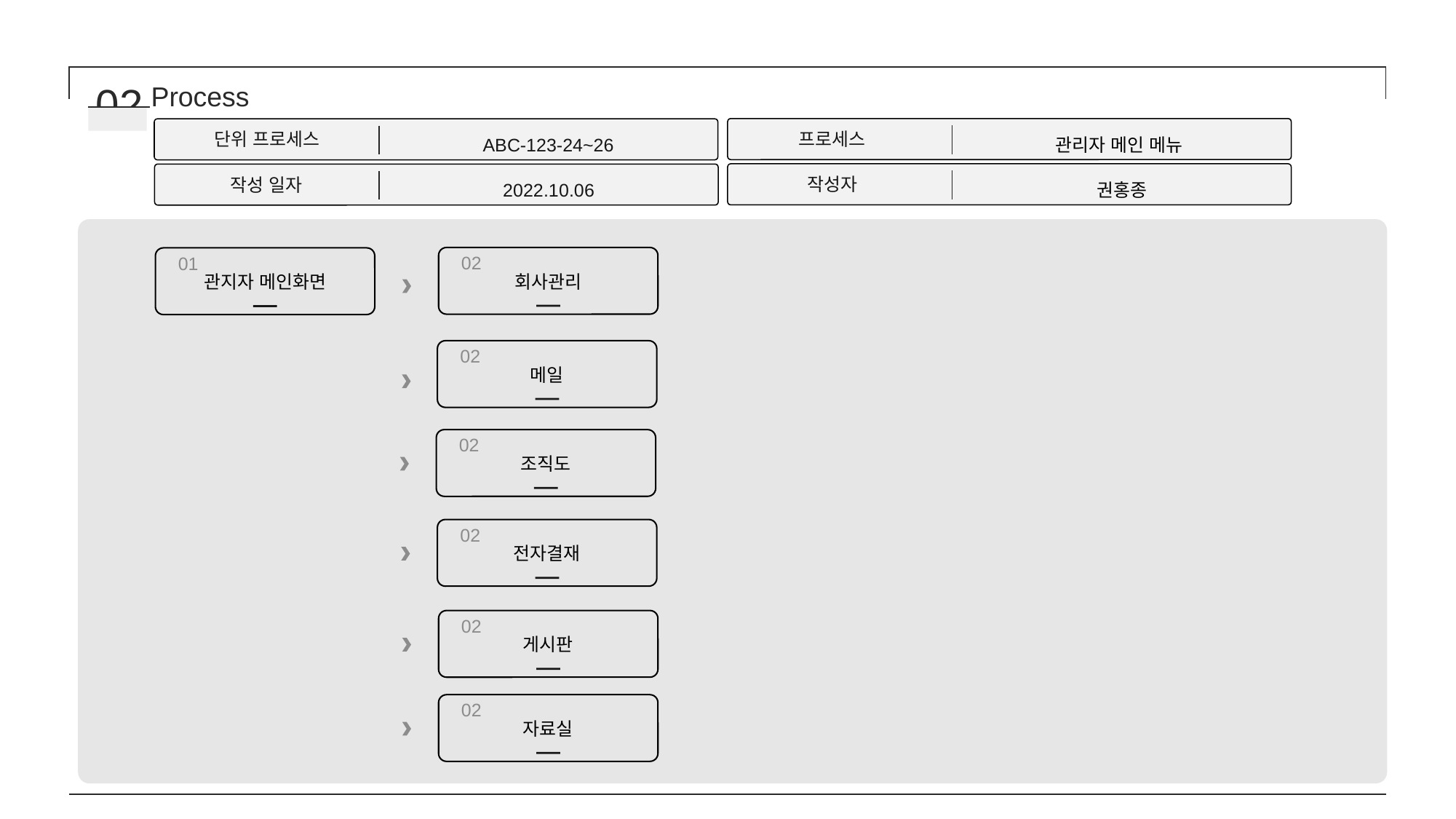

02

Process

프로세스
관리자 메인 메뉴

단위 프로세스
ABC-123-24~26

작성자
권홍종

작성 일자
2022.10.06

02

회사관리

01

관지자 메인화면

02

메일

02

조직도

02

전자결재

02

게시판

02

자료실